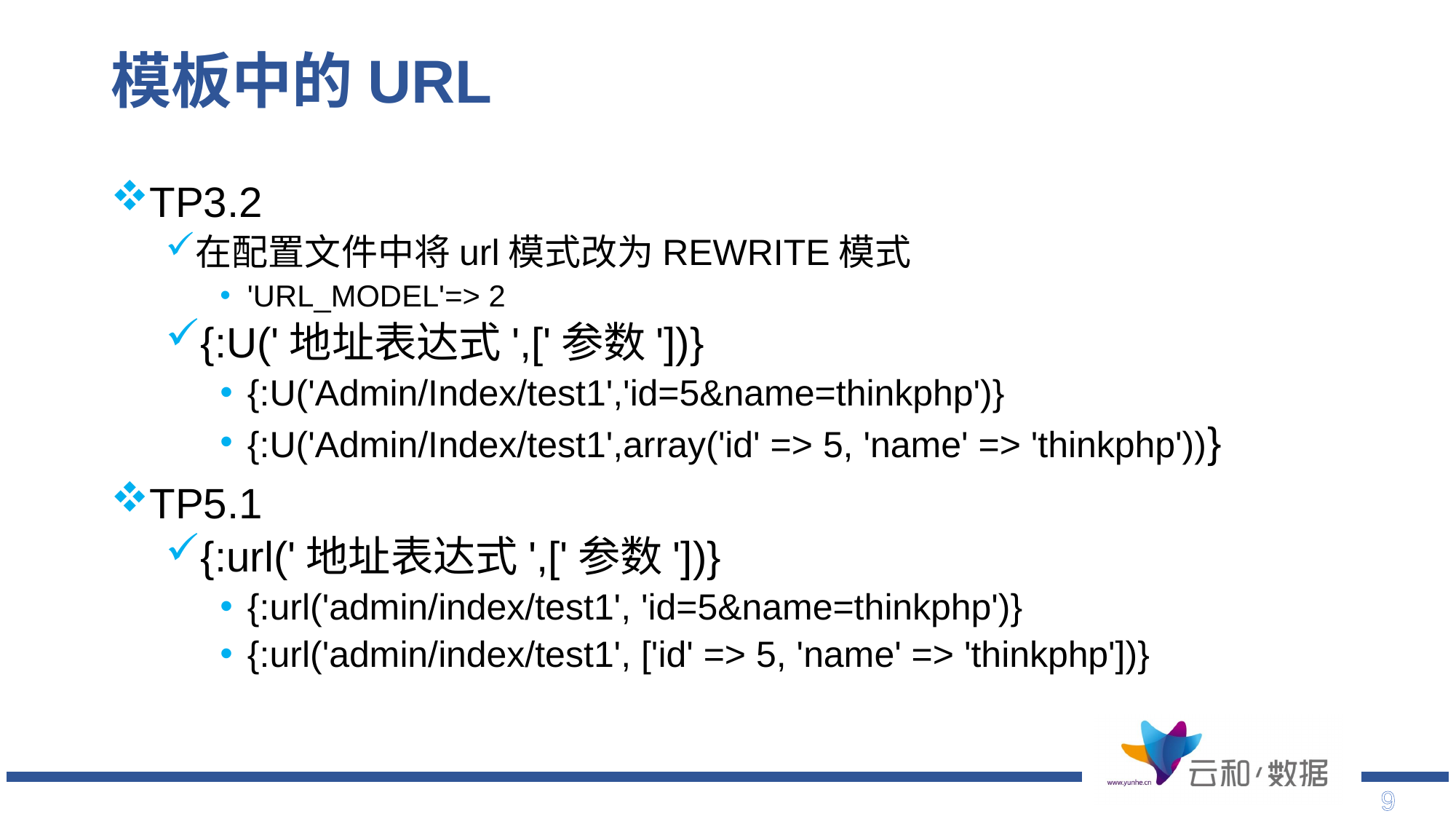

# 模板中的URL
TP3.2
在配置文件中将url模式改为REWRITE模式
'URL_MODEL'=> 2
{:U('地址表达式',['参数'])}
{:U('Admin/Index/test1','id=5&name=thinkphp')}
{:U('Admin/Index/test1',array('id' => 5, 'name' => 'thinkphp'))}
TP5.1
{:url('地址表达式',['参数'])}
{:url('admin/index/test1', 'id=5&name=thinkphp')}
{:url('admin/index/test1', ['id' => 5, 'name' => 'thinkphp'])}